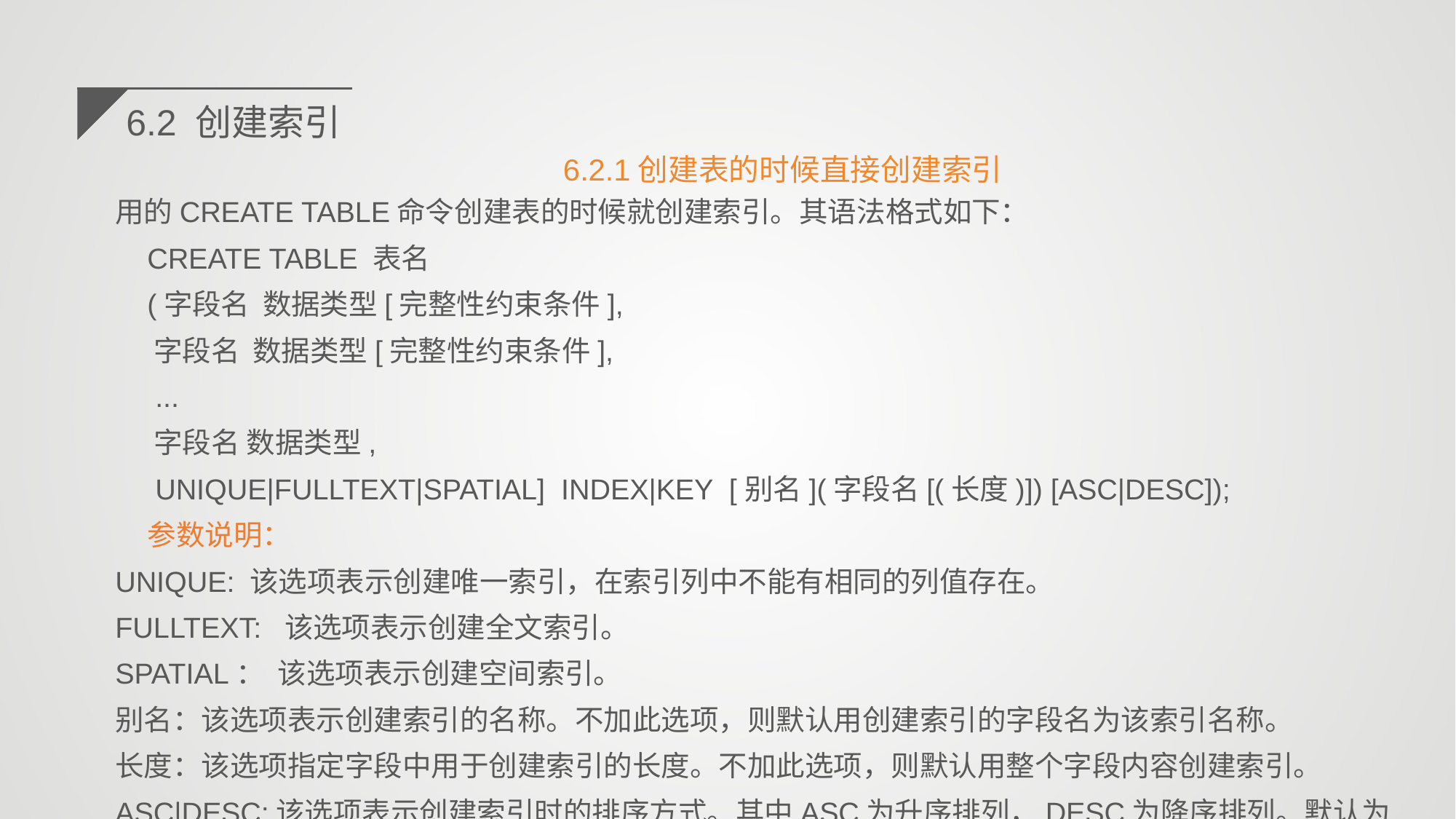

6.2 创建索引

6.2.1创建表的时候直接创建索引
用的CREATE TABLE命令创建表的时候就创建索引。其语法格式如下：
    CREATE TABLE 表名
    (字段名  数据类型[完整性约束条件],
     字段名  数据类型[完整性约束条件],
     ...
     字段名 数据类型,
     UNIQUE|FULLTEXT|SPATIAL]  INDEX|KEY  [别名](字段名[(长度)]) [ASC|DESC]);
    参数说明：
UNIQUE: 该选项表示创建唯一索引，在索引列中不能有相同的列值存在。
FULLTEXT:  该选项表示创建全文索引。
SPATIAL：  该选项表示创建空间索引。
别名：该选项表示创建索引的名称。不加此选项，则默认用创建索引的字段名为该索引名称。
长度：该选项指定字段中用于创建索引的长度。不加此选项，则默认用整个字段内容创建索引。
ASC|DESC:该选项表示创建索引时的排序方式。其中ASC为升序排列，DESC为降序排列。默认为升序排列。